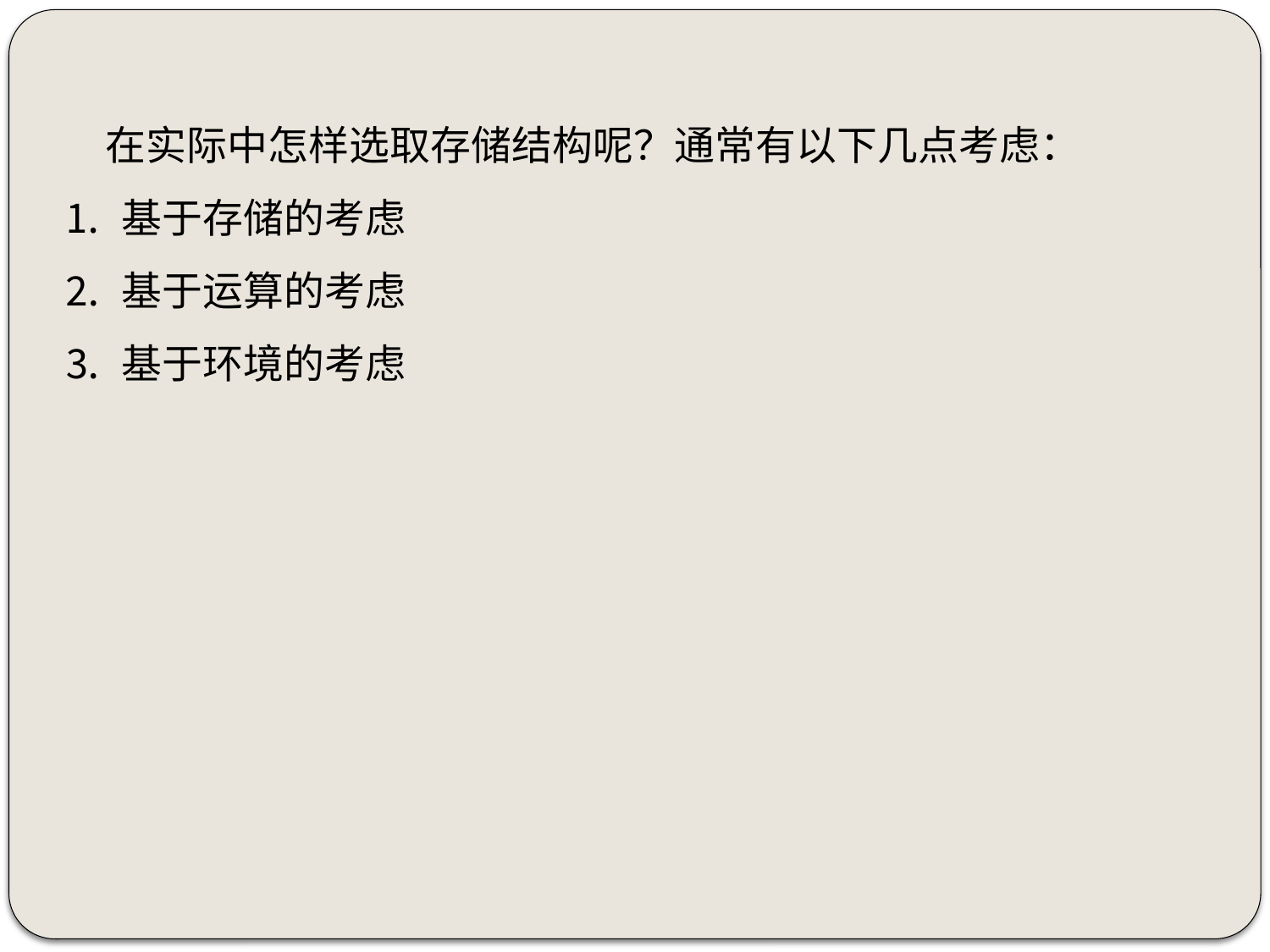

在实际中怎样选取存储结构呢？通常有以下几点考虑：
⒈ 基于存储的考虑
⒉ 基于运算的考虑
⒊ 基于环境的考虑